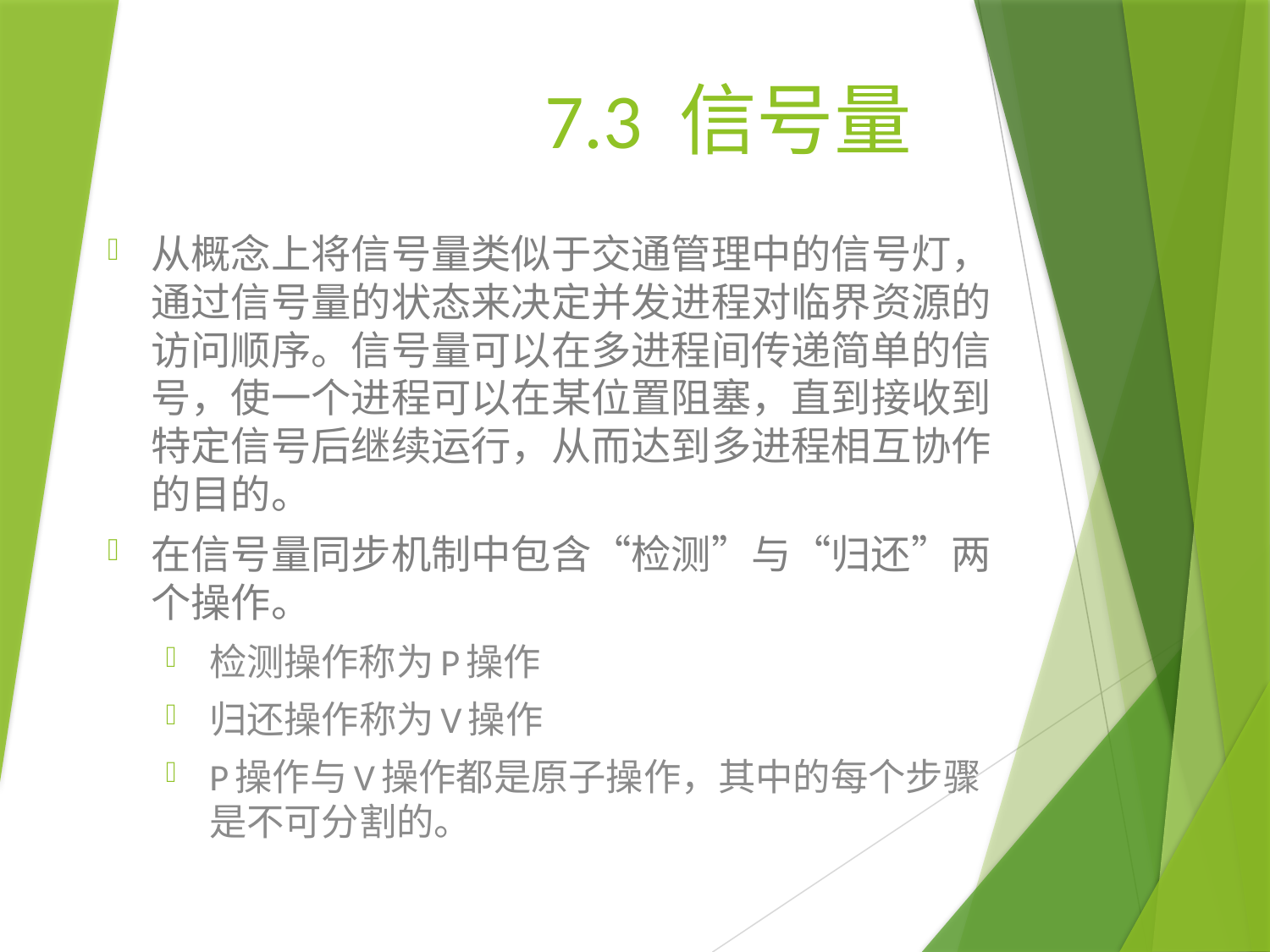

# 7.3 信号量
从概念上将信号量类似于交通管理中的信号灯，通过信号量的状态来决定并发进程对临界资源的访问顺序。信号量可以在多进程间传递简单的信号，使一个进程可以在某位置阻塞，直到接收到特定信号后继续运行，从而达到多进程相互协作的目的。
在信号量同步机制中包含“检测”与“归还”两个操作。
检测操作称为P操作
归还操作称为V操作
P操作与V操作都是原子操作，其中的每个步骤是不可分割的。